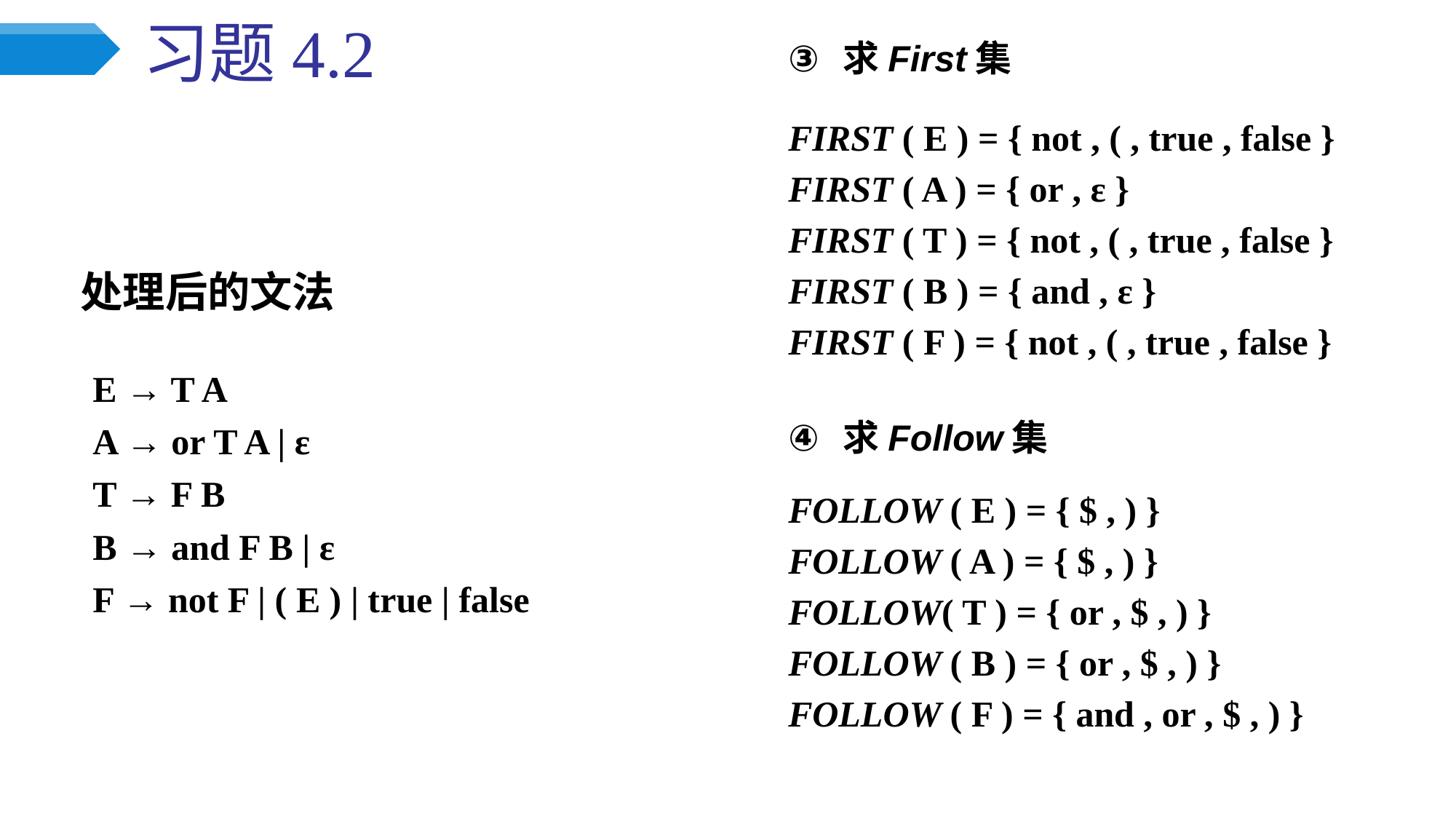

# 习题4.2
求First集
FIRST ( E ) = { not , ( , true , false }
FIRST ( A ) = { or , ε }
FIRST ( T ) = { not , ( , true , false }
FIRST ( B ) = { and , ε }
FIRST ( F ) = { not , ( , true , false }
处理后的文法
E → T A
A → or T A | ε
T → F B
B → and F B | ε
F → not F | ( E ) | true | false
求Follow集
FOLLOW ( E ) = { $ , ) }
FOLLOW ( A ) = { $ , ) }
FOLLOW( T ) = { or , $ , ) }
FOLLOW ( B ) = { or , $ , ) }
FOLLOW ( F ) = { and , or , $ , ) }